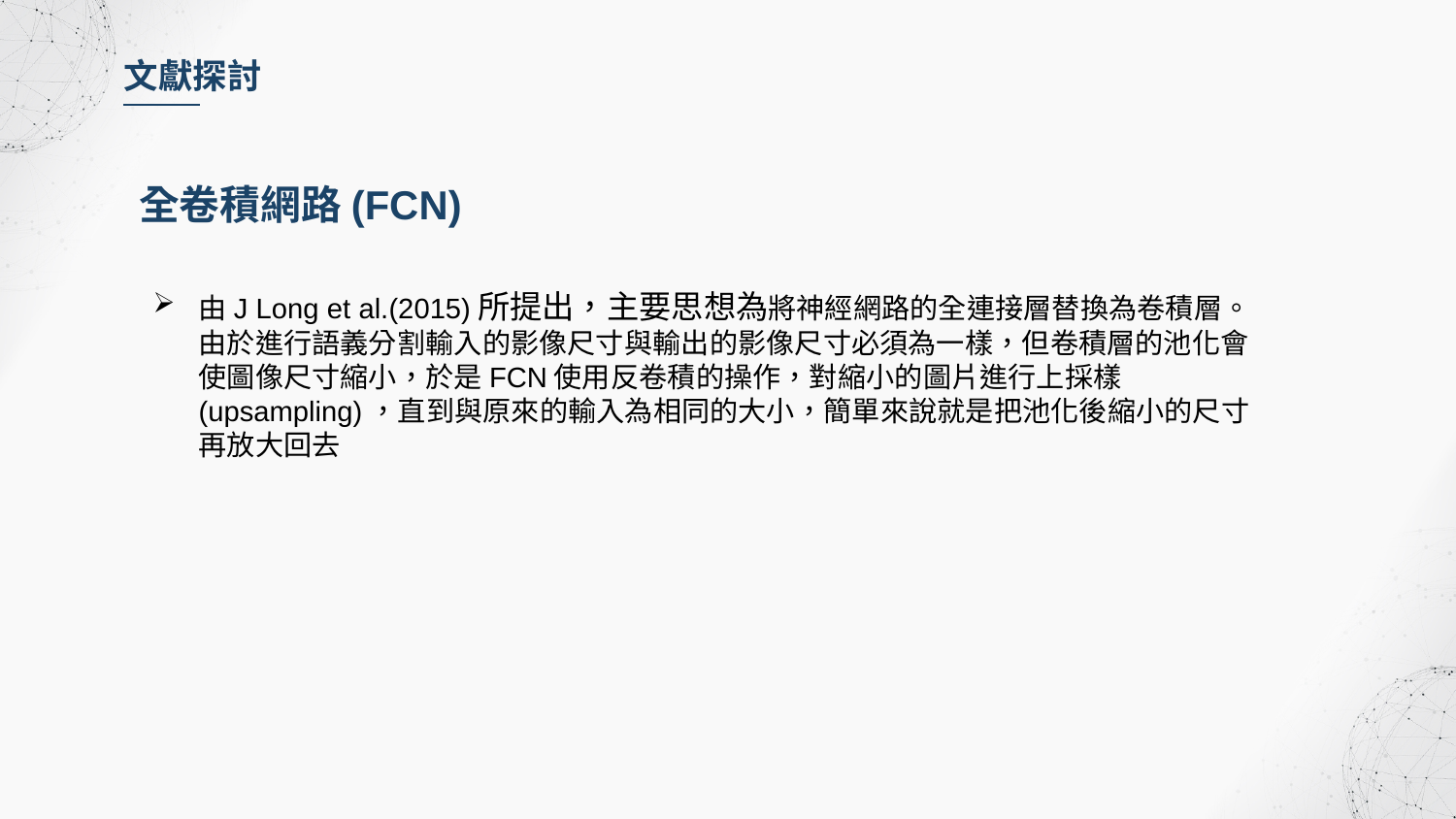

文獻探討
全卷積網路(FCN)
由J Long et al.(2015)所提出，主要思想為將神經網路的全連接層替換為卷積層。由於進行語義分割輸入的影像尺寸與輸出的影像尺寸必須為一樣，但卷積層的池化會使圖像尺寸縮小，於是FCN使用反卷積的操作，對縮小的圖片進行上採樣(upsampling)，直到與原來的輸入為相同的大小，簡單來說就是把池化後縮小的尺寸再放大回去